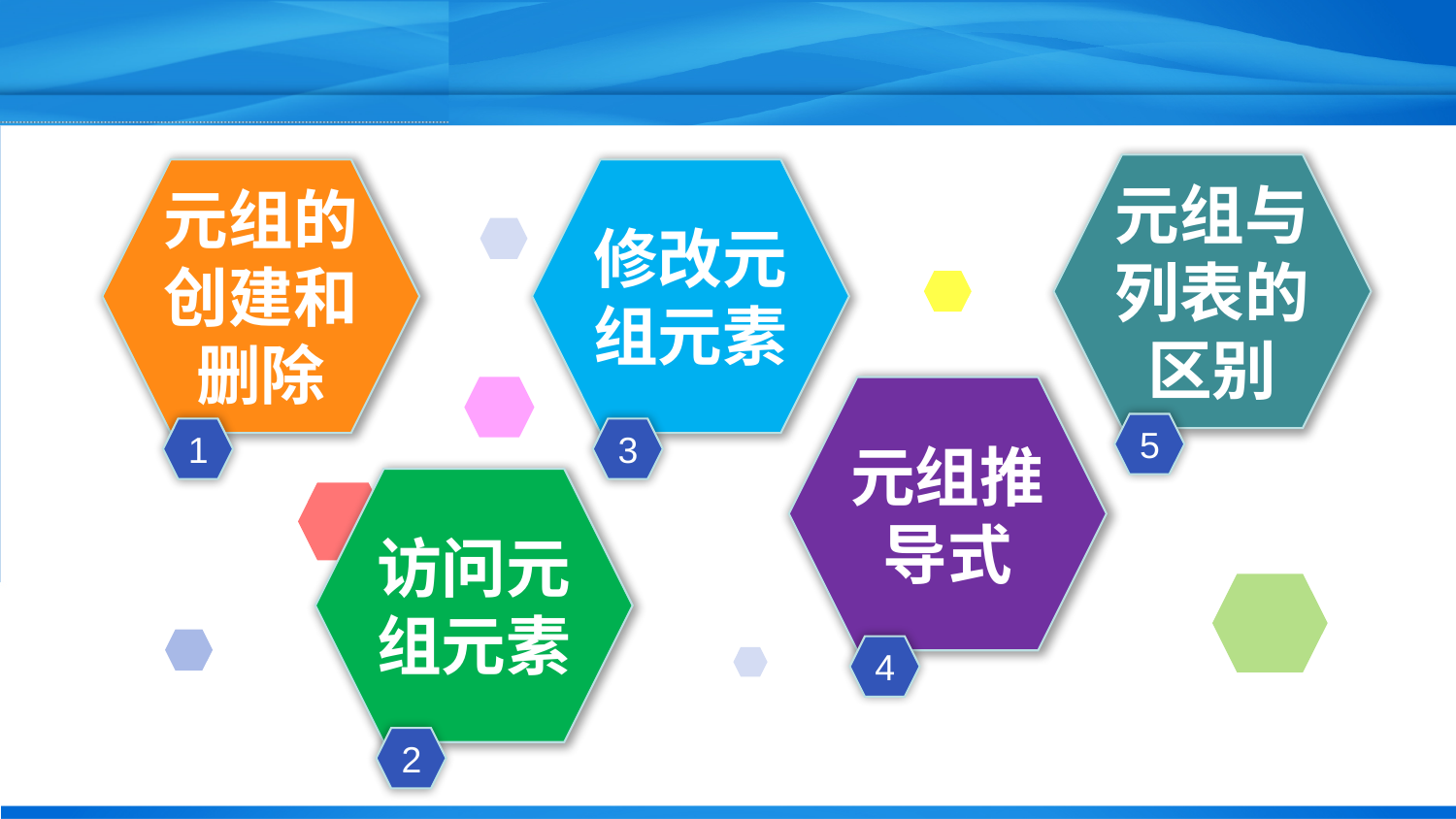

元组与列表的区别
5
元组的创建和删除
1
修改元组元素
3

元组推导式
4
访问元组元素
2